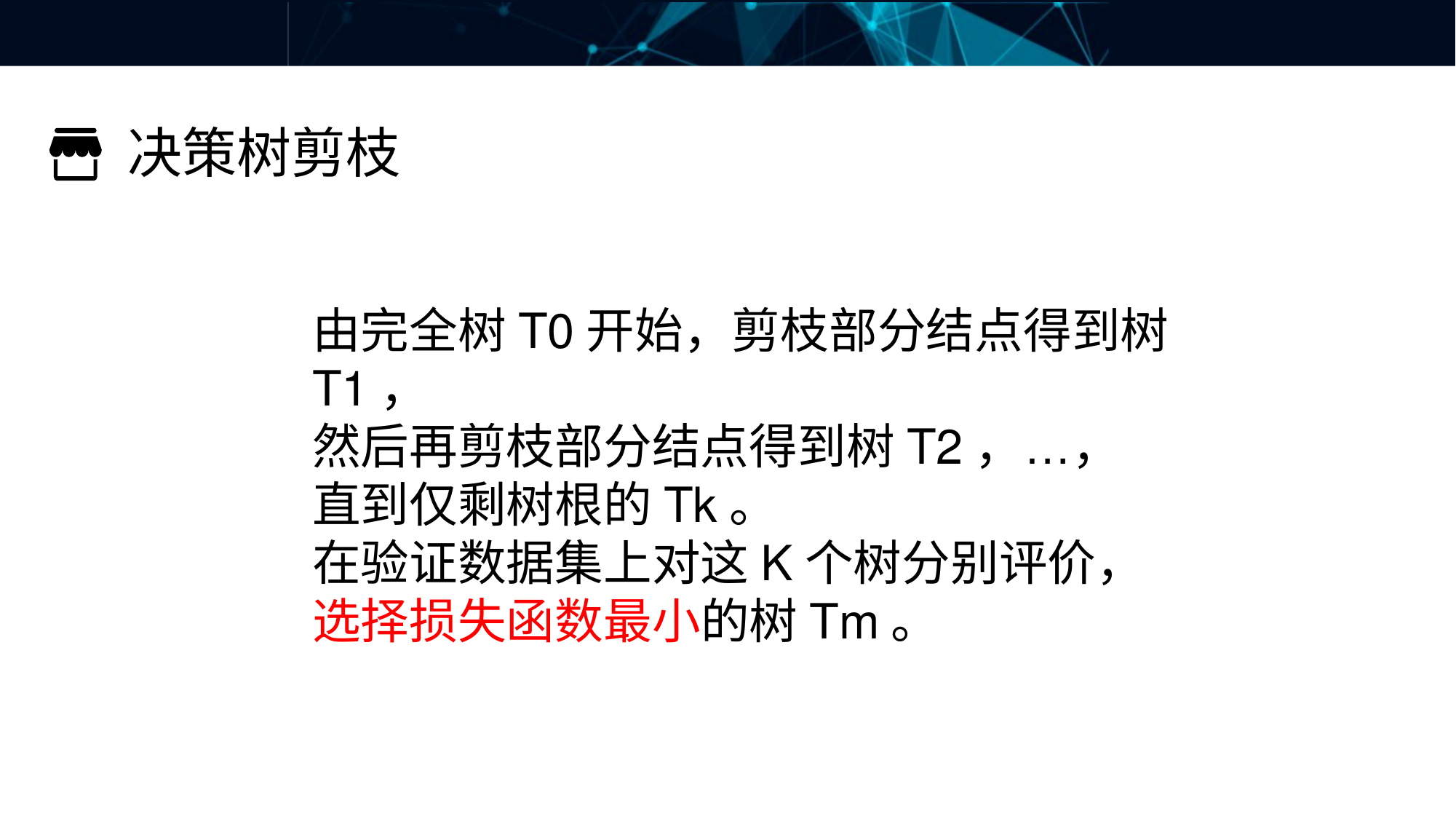

决策树剪枝

由完全树T0开始，剪枝部分结点得到树T1，
然后再剪枝部分结点得到树T2，…，
直到仅剩树根的Tk。
在验证数据集上对这K个树分别评价，
选择损失函数最小的树Tm。